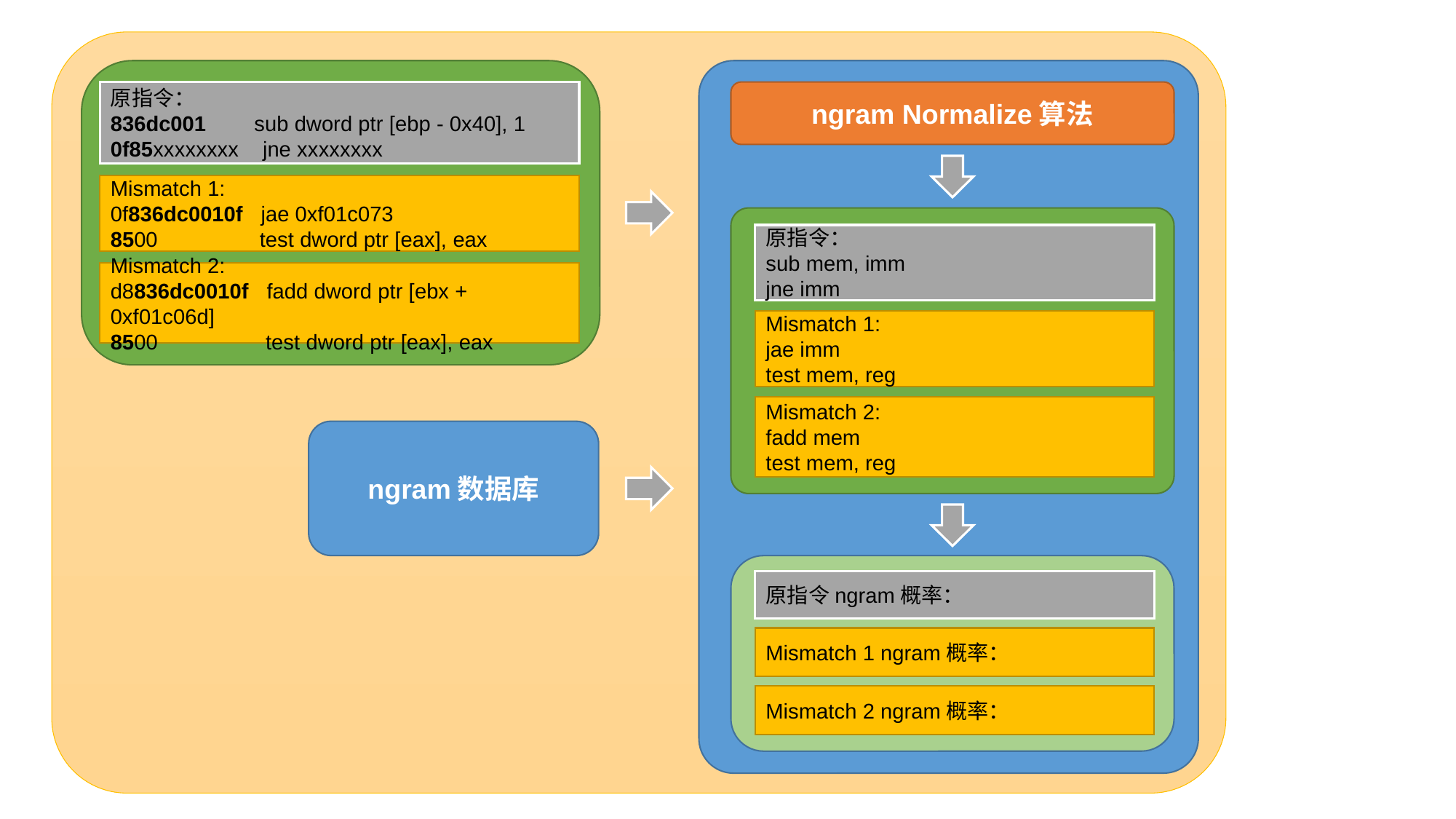

原指令：
836dc001        sub dword ptr [ebp - 0x40], 1
0f85xxxxxxxx    jne xxxxxxxx
Mismatch 1:
0f836dc0010f   jae 0xf01c073
8500                 test dword ptr [eax], eax
Mismatch 2:
d8836dc0010f   fadd dword ptr [ebx + 0xf01c06d]
8500                  test dword ptr [eax], eax
ngram Normalize算法

原指令：
sub mem, imm
jne imm
Mismatch 1:
jae imm
test mem, reg
Mismatch 2:
fadd mem
test mem, reg
ngram数据库

原指令ngram概率：
Mismatch 1 ngram概率：
Mismatch 2 ngram概率：